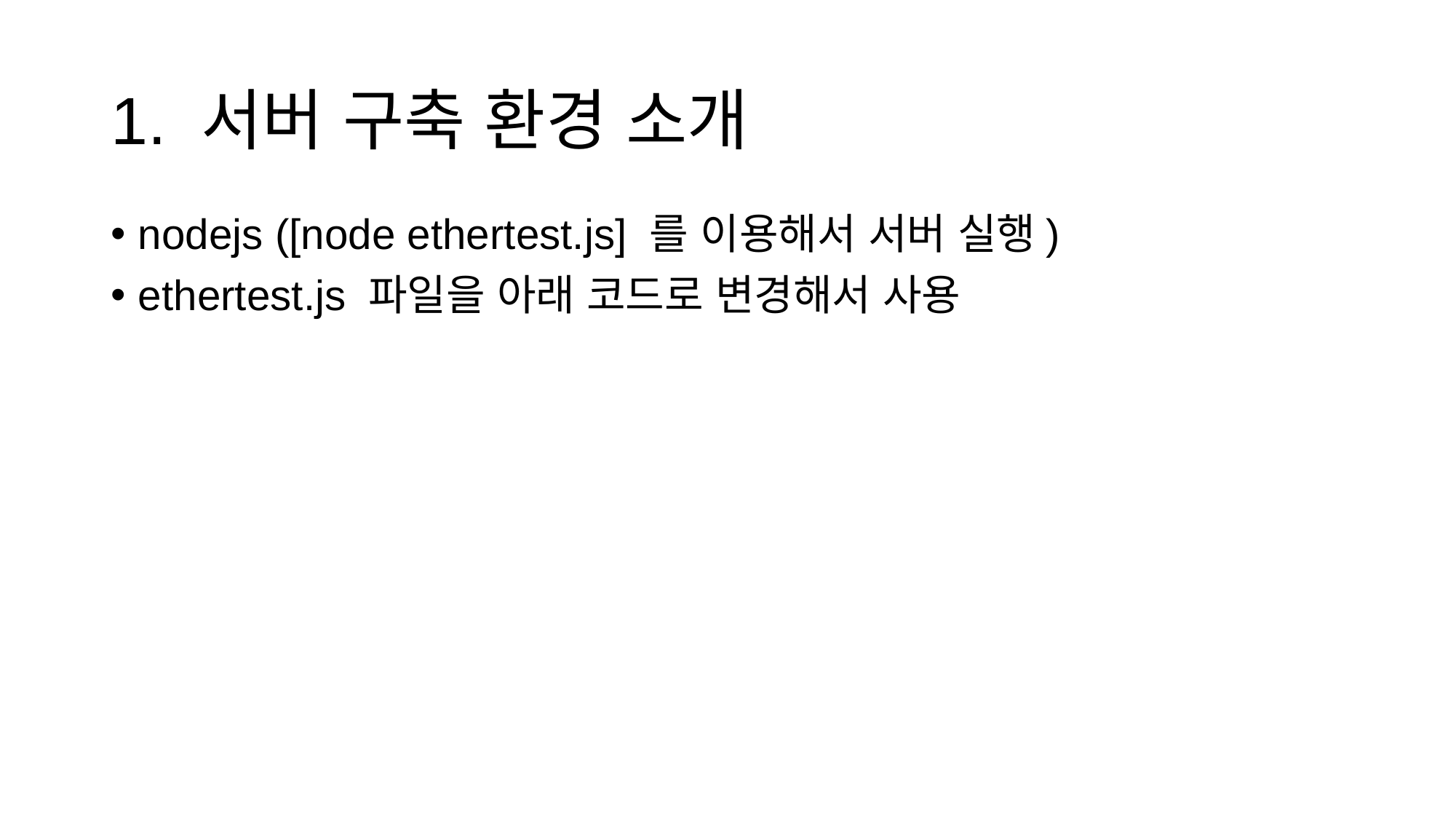

# 1. 서버 구축 환경 소개
nodejs ([node ethertest.js] 를 이용해서 서버 실행)
ethertest.js 파일을 아래 코드로 변경해서 사용